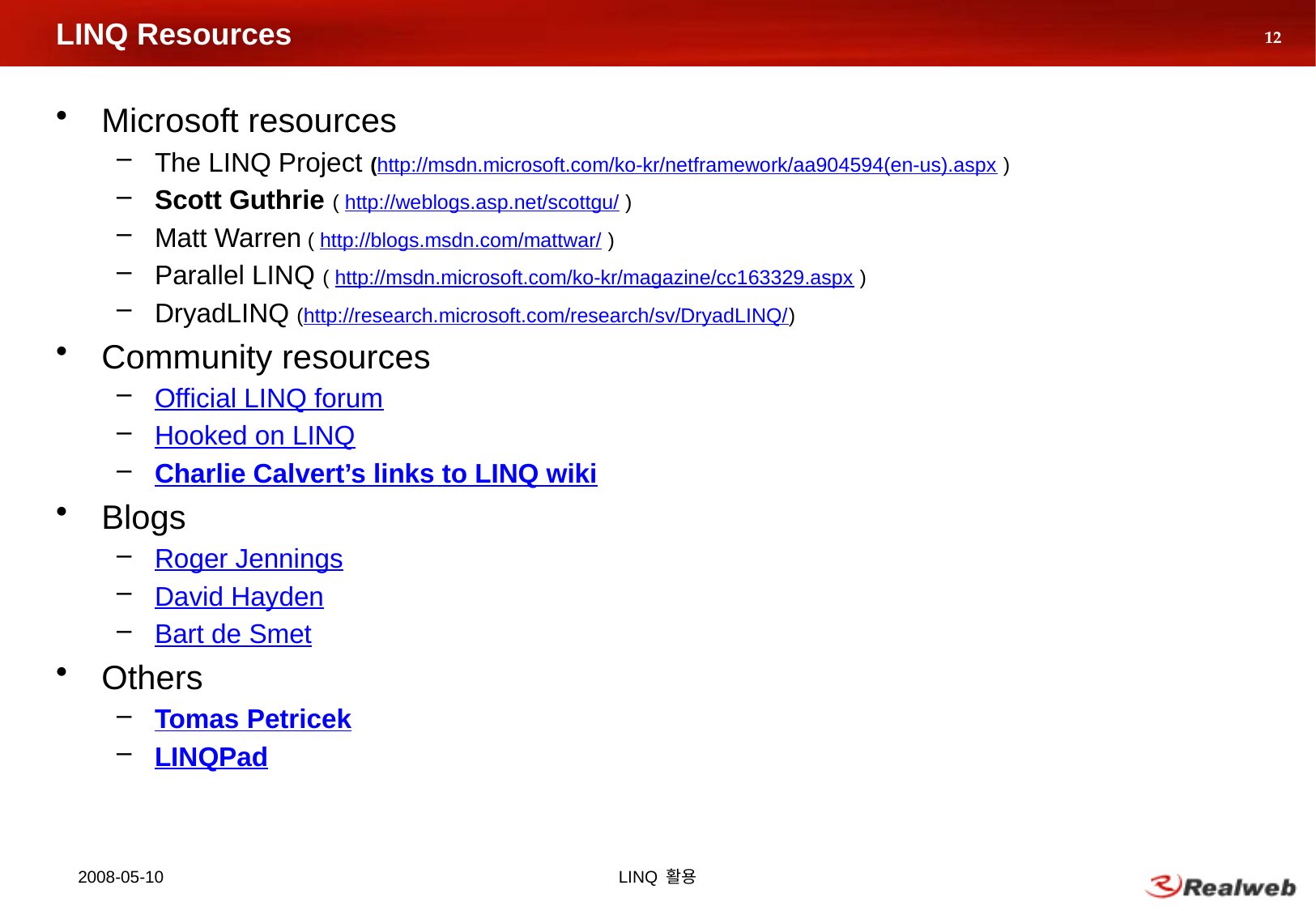

# LINQ Resources
12
Microsoft resources
The LINQ Project (http://msdn.microsoft.com/ko-kr/netframework/aa904594(en-us).aspx )
Scott Guthrie ( http://weblogs.asp.net/scottgu/ )
Matt Warren ( http://blogs.msdn.com/mattwar/ )
Parallel LINQ ( http://msdn.microsoft.com/ko-kr/magazine/cc163329.aspx )
DryadLINQ (http://research.microsoft.com/research/sv/DryadLINQ/)
Community resources
Official LINQ forum
Hooked on LINQ
Charlie Calvert’s links to LINQ wiki
Blogs
Roger Jennings
David Hayden
Bart de Smet
Others
Tomas Petricek
LINQPad
2008-05-10
LINQ 활용